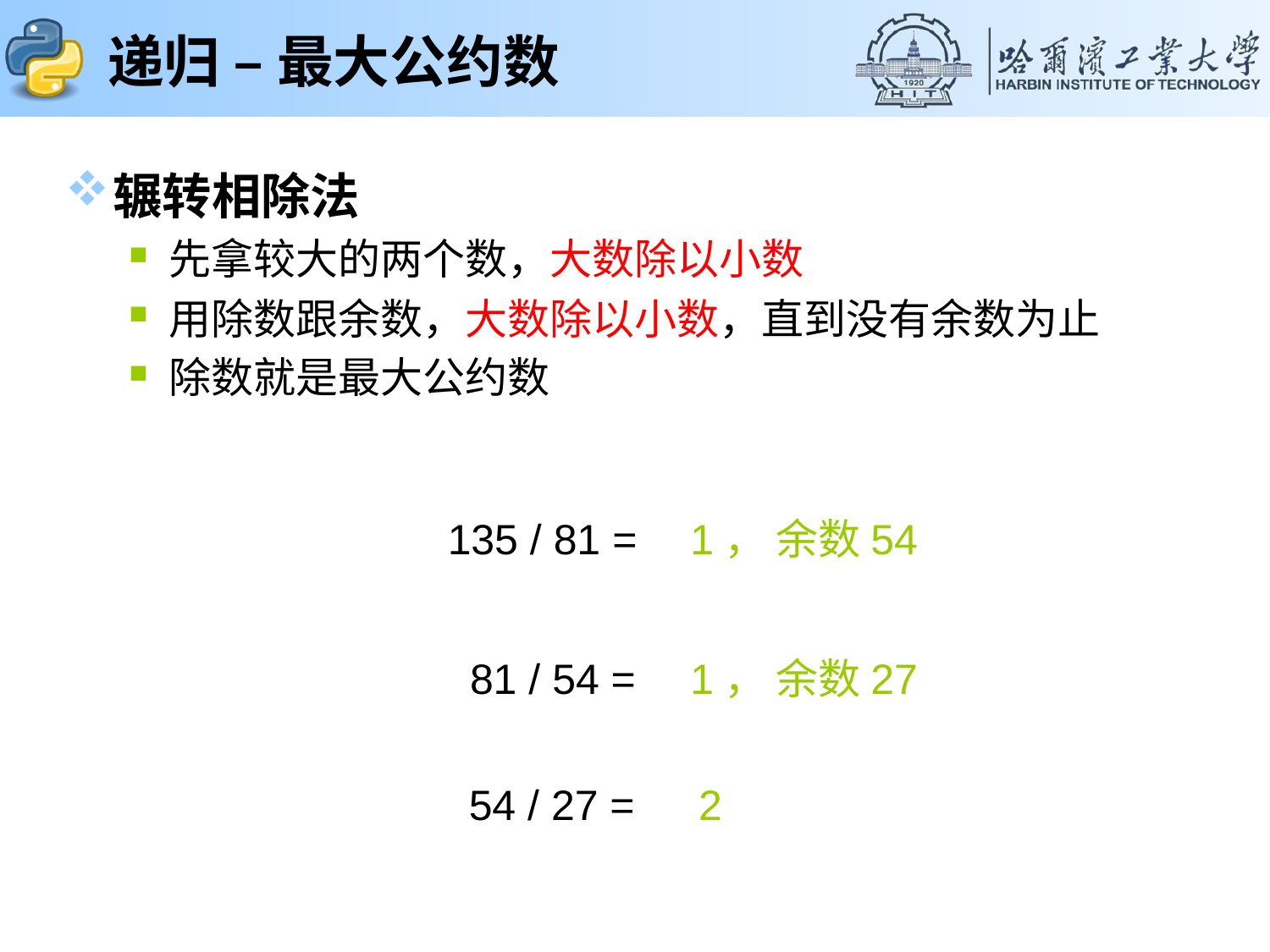

# 递归 – 最大公约数
辗转相除法
先拿较大的两个数，大数除以小数
用除数跟余数，大数除以小数，直到没有余数为止
除数就是最大公约数
135 / 81 =
1， 余数54
81 / 54 =
1， 余数27
54 / 27 =
2